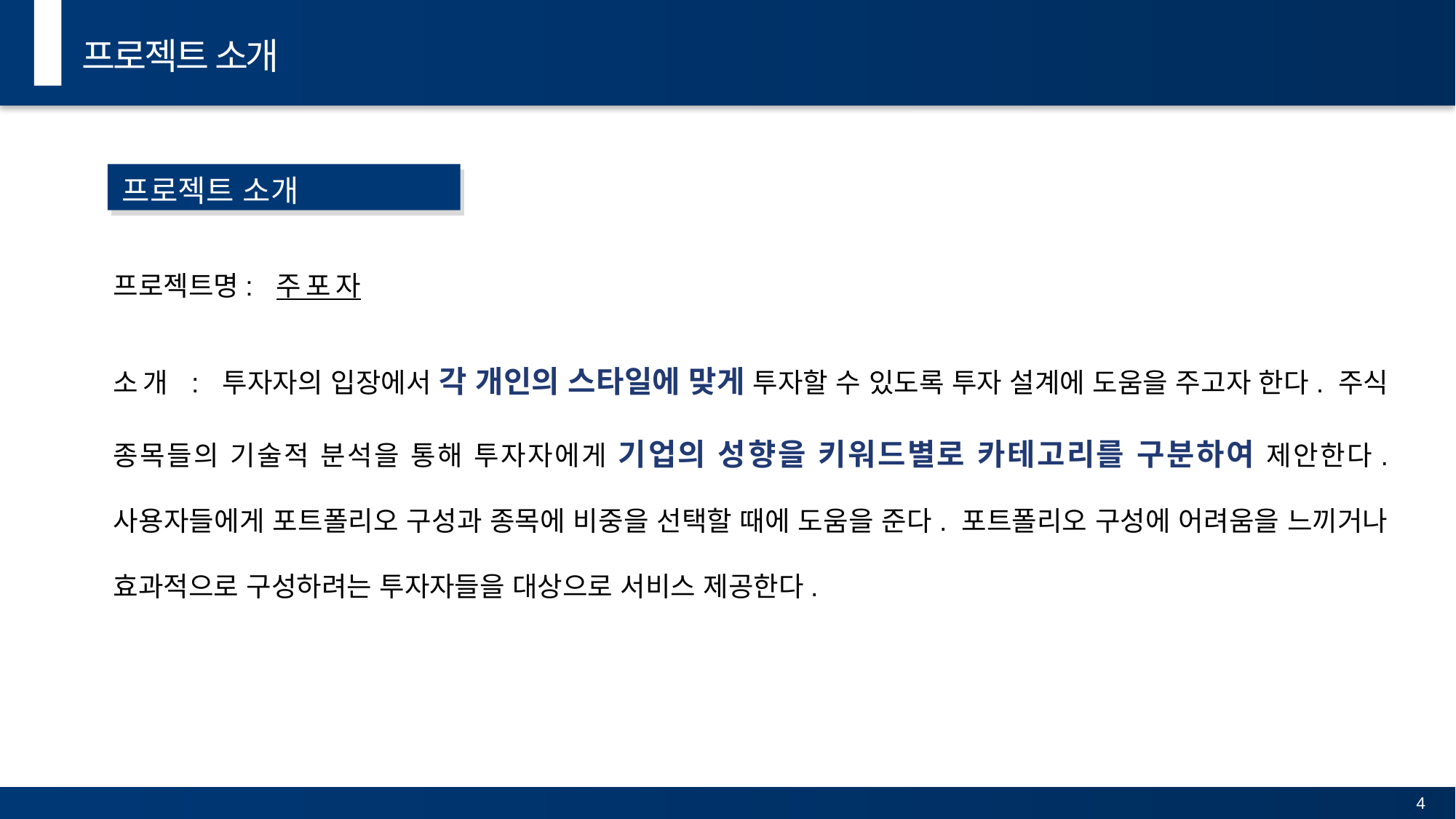

프로젝트 소개

프로젝트 소개

프로젝트명: 주포자
소개 : 투자자의 입장에서 각 개인의 스타일에 맞게 투자할 수 있도록 투자 설계에 도움을 주고자 한다. 주식 종목들의 기술적 분석을 통해 투자자에게 기업의 성향을 키워드별로 카테고리를 구분하여 제안한다. 사용자들에게 포트폴리오 구성과 종목에 비중을 선택할 때에 도움을 준다. 포트폴리오 구성에 어려움을 느끼거나 효과적으로 구성하려는 투자자들을 대상으로 서비스 제공한다.

4